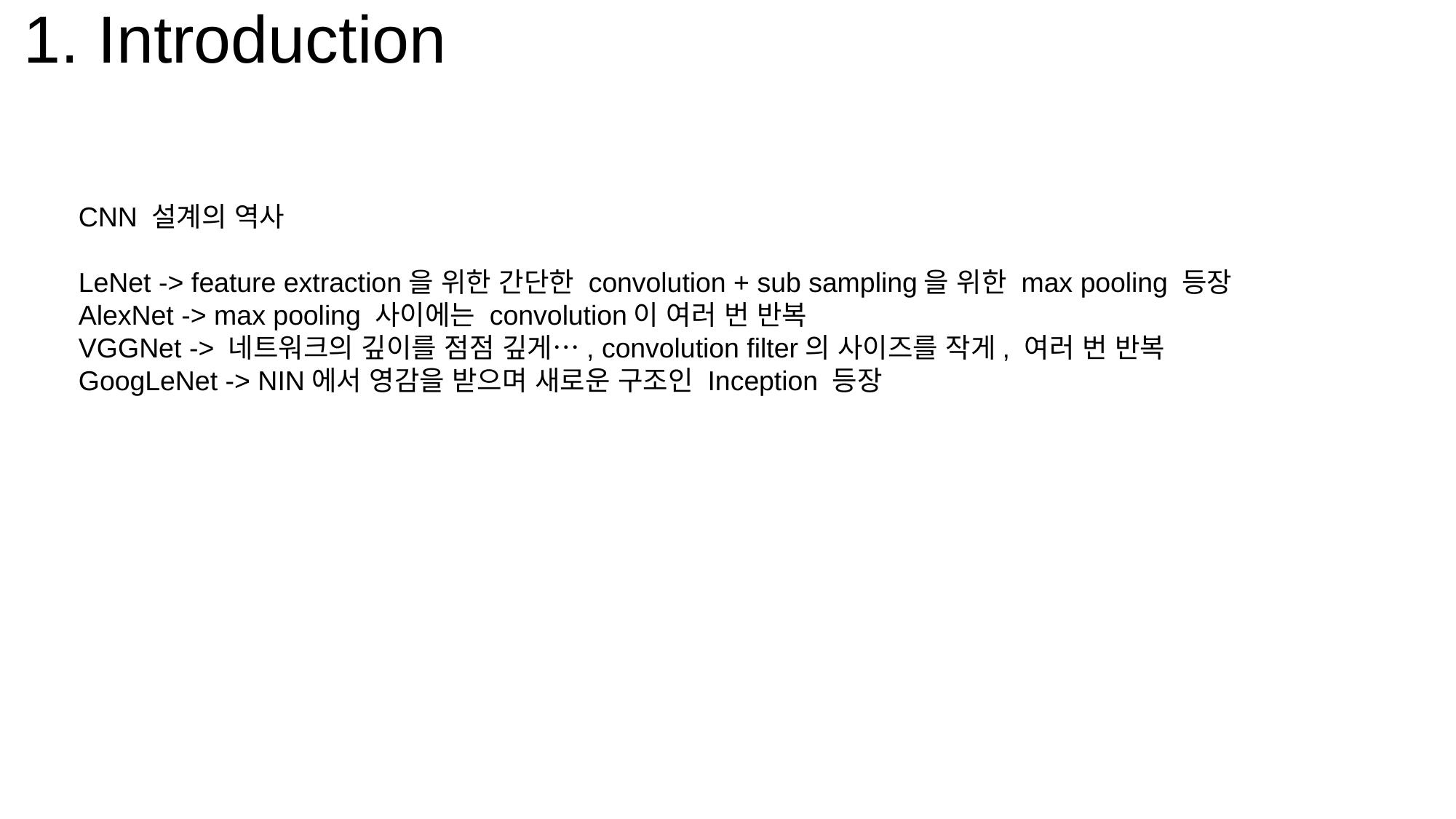

1. Introduction
CNN 설계의 역사

LeNet -> feature extraction을 위한 간단한 convolution + sub sampling을 위한 max pooling 등장
AlexNet -> max pooling 사이에는 convolution이 여러 번 반복
VGGNet -> 네트워크의 깊이를 점점 깊게…, convolution filter의 사이즈를 작게, 여러 번 반복
GoogLeNet -> NIN에서 영감을 받으며 새로운 구조인 Inception 등장